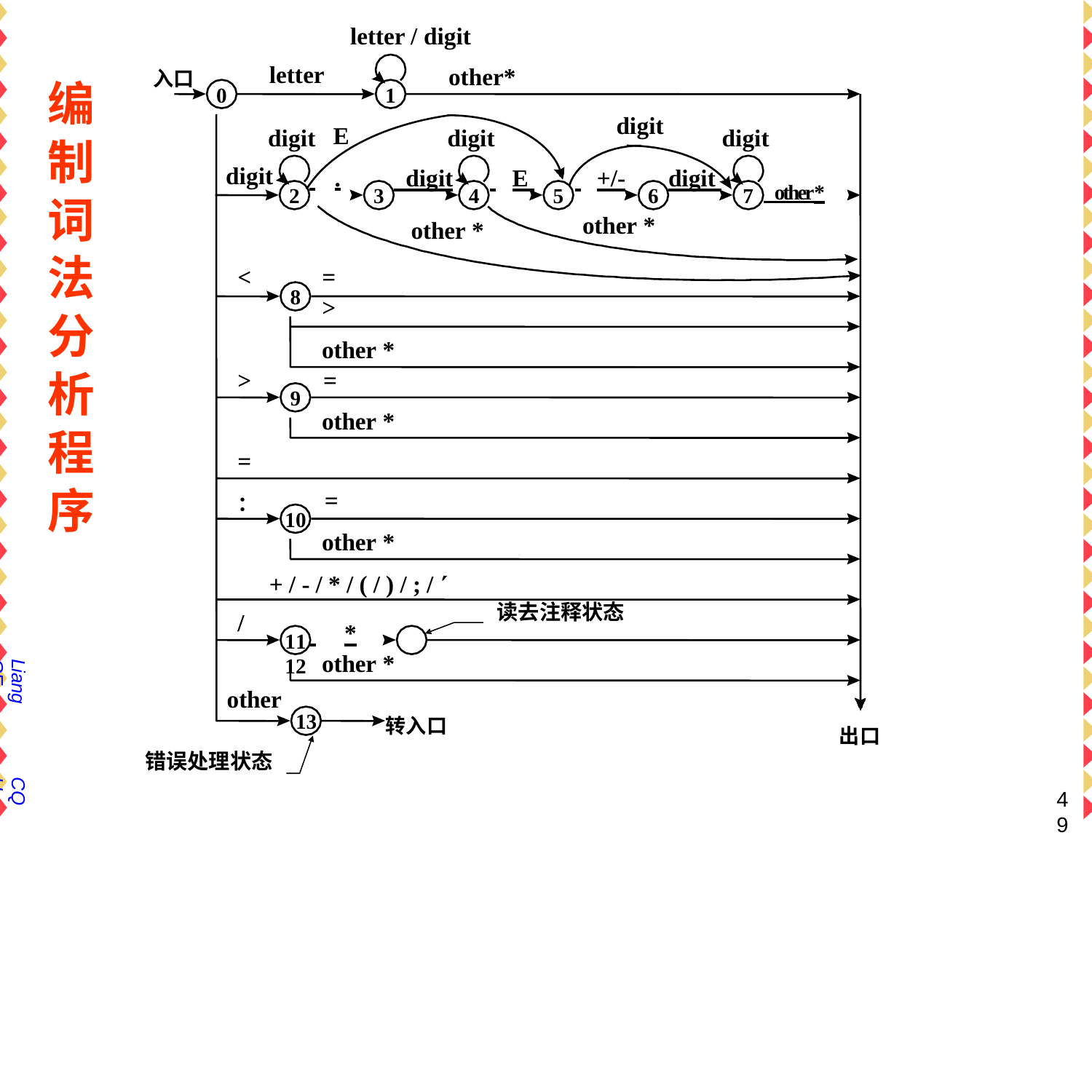

# letter / digit

letter
other*
入口

编 制 词 法 分 析 程 序

0
1

digit

E
digit
digit
digit

digit
 	.
  digit	 	E 	 	+/-
digit
  other*

2
3
4
5
6
7

other *
other *

<
=

8
>

other *

>	=

9

other *

=

=
：

10

other *

+ / - / * / ( / ) / ; / ′

读去注释状态

/
 	*

11	12

other *
Liang GE

other
13

转入口

出口

错误处理状态
CQU
49